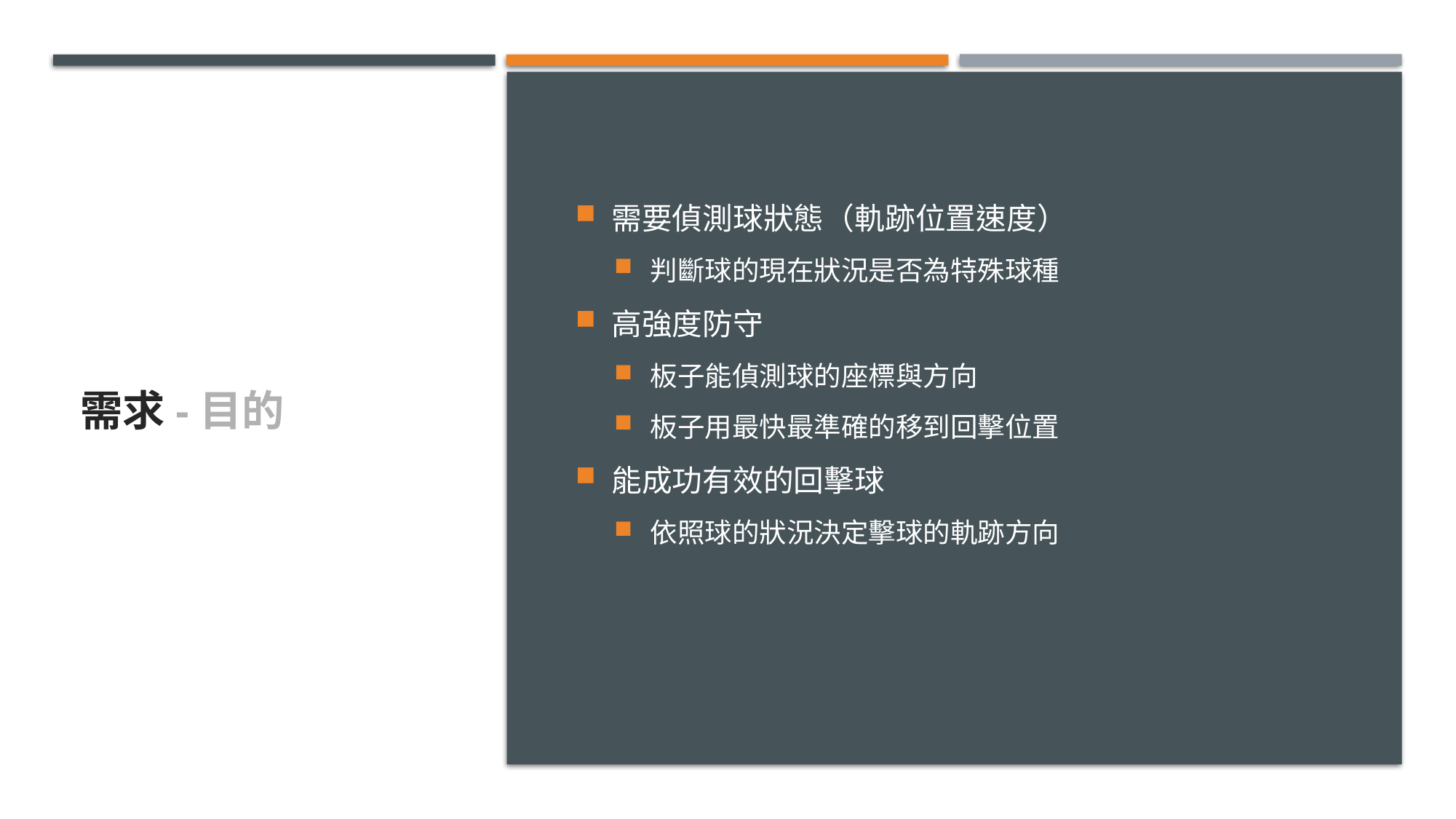

# 需求-目的

需要偵測球狀態（軌跡位置速度）
判斷球的現在狀況是否為特殊球種
高強度防守
板子能偵測球的座標與方向
板子用最快最準確的移到回擊位置
能成功有效的回擊球
依照球的狀況決定擊球的軌跡方向